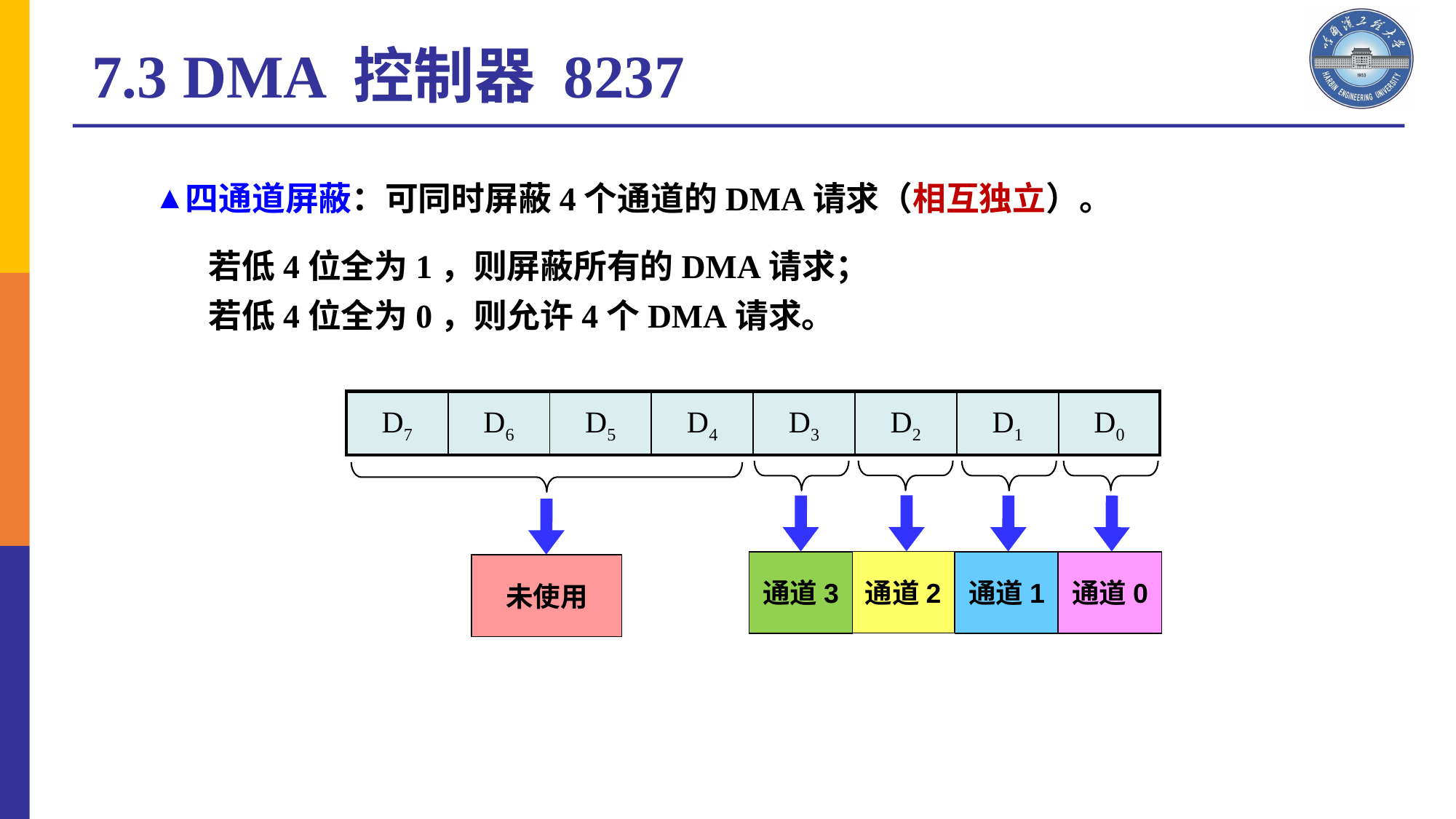

7.3 DMA 控制器 8237
四通道屏蔽：可同时屏蔽4个通道的DMA请求（相互独立）。
若低4位全为1，则屏蔽所有的DMA请求；
若低4位全为0，则允许4个DMA请求。
| D7 | D6 | D5 | D4 | D3 | D2 | D1 | D0 |
| --- | --- | --- | --- | --- | --- | --- | --- |

通道2

通道3

通道1

通道0

未使用